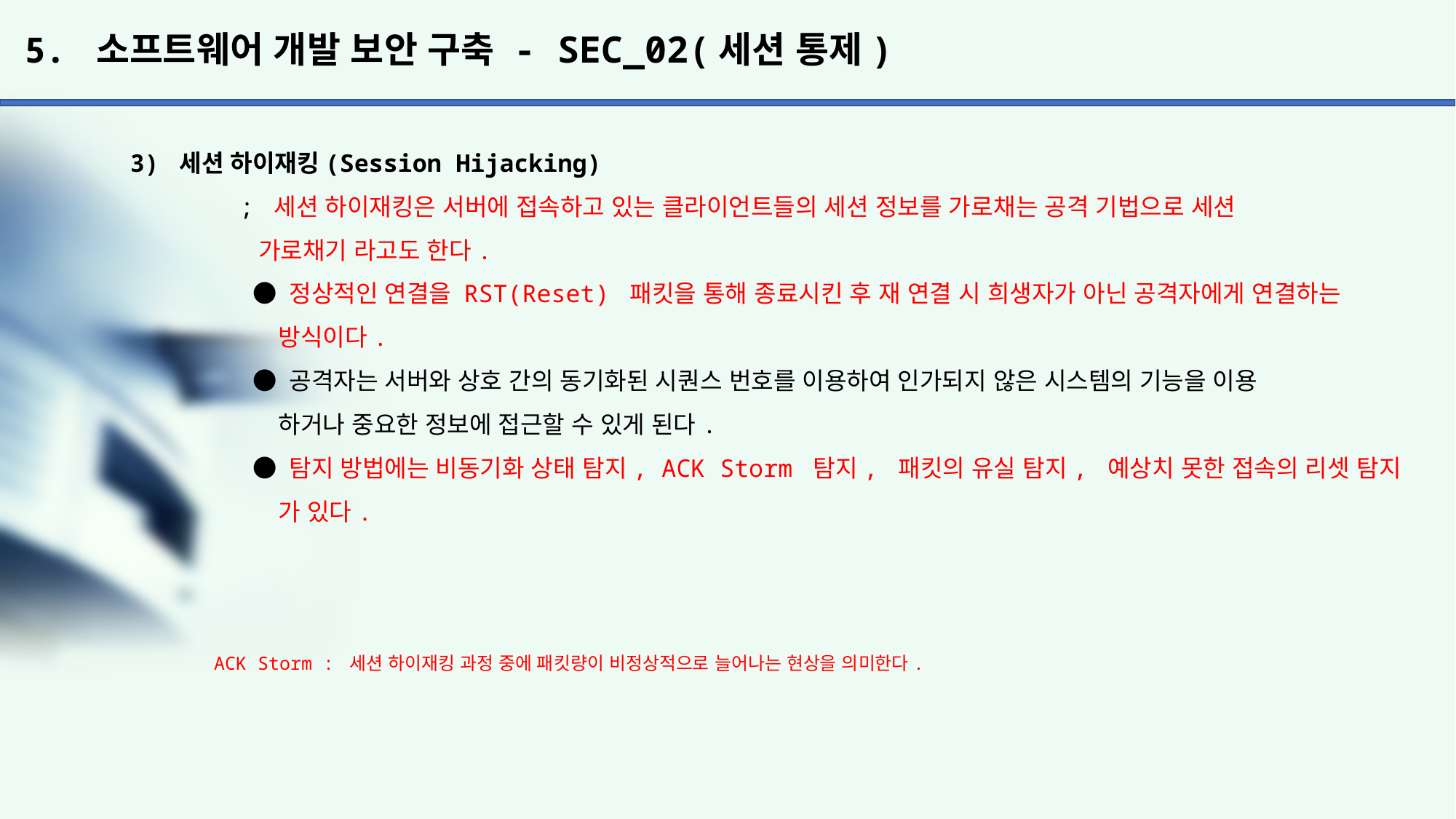

# 5. 소프트웨어 개발 보안 구축 - SEC_02(세션 통제)
3) 세션 하이재킹(Session Hijacking)
	; 세션 하이재킹은 서버에 접속하고 있는 클라이언트들의 세션 정보를 가로채는 공격 기법으로 세션
	  가로채기 라고도 한다.
	  ● 정상적인 연결을 RST(Reset) 패킷을 통해 종료시킨 후 재 연결 시 희생자가 아닌 공격자에게 연결하는
	     방식이다.
	  ● 공격자는 서버와 상호 간의 동기화된 시퀀스 번호를 이용하여 인가되지 않은 시스템의 기능을 이용
	     하거나 중요한 정보에 접근할 수 있게 된다.
	  ● 탐지 방법에는 비동기화 상태 탐지, ACK Storm 탐지, 패킷의 유실 탐지, 예상치 못한 접속의 리셋 탐지
	     가 있다.
ACK Storm : 세션 하이재킹 과정 중에 패킷량이 비정상적으로 늘어나는 현상을 의미한다.